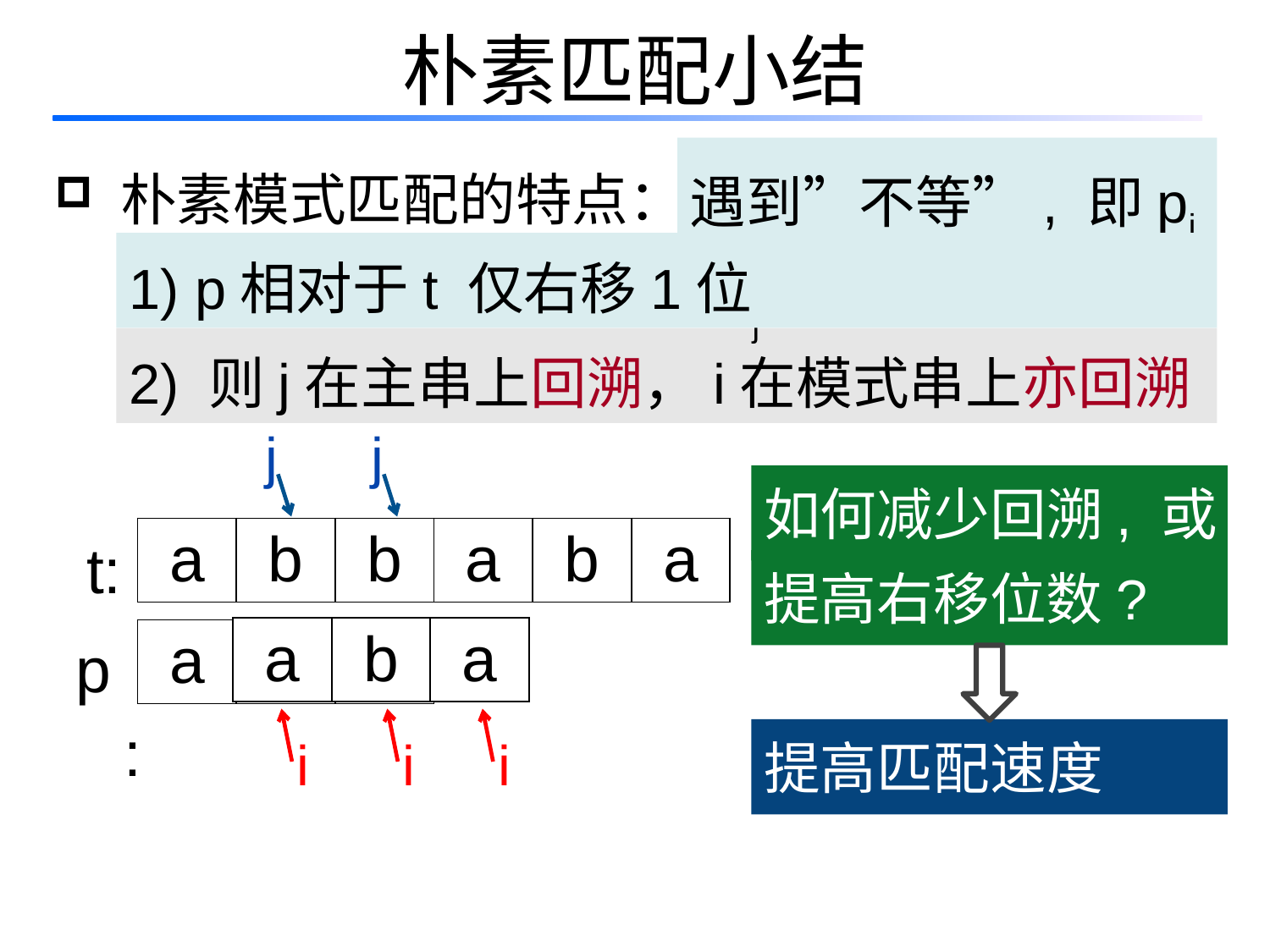

# 朴素匹配小结

 朴素模式匹配的特点：
遇到”不等”, 即pi ≠ tj
1) p相对于t 仅右移1位
2) 则j在主串上回溯，i在模式串上亦回溯
j
j
如何减少回溯, 或
t:
| a | b | b | a | b | a |
| --- | --- | --- | --- | --- | --- |
提高右移位数?
p:
| a | b | a |
| --- | --- | --- |
| a | b | a |
| --- | --- | --- |

提高匹配速度
i
i
i